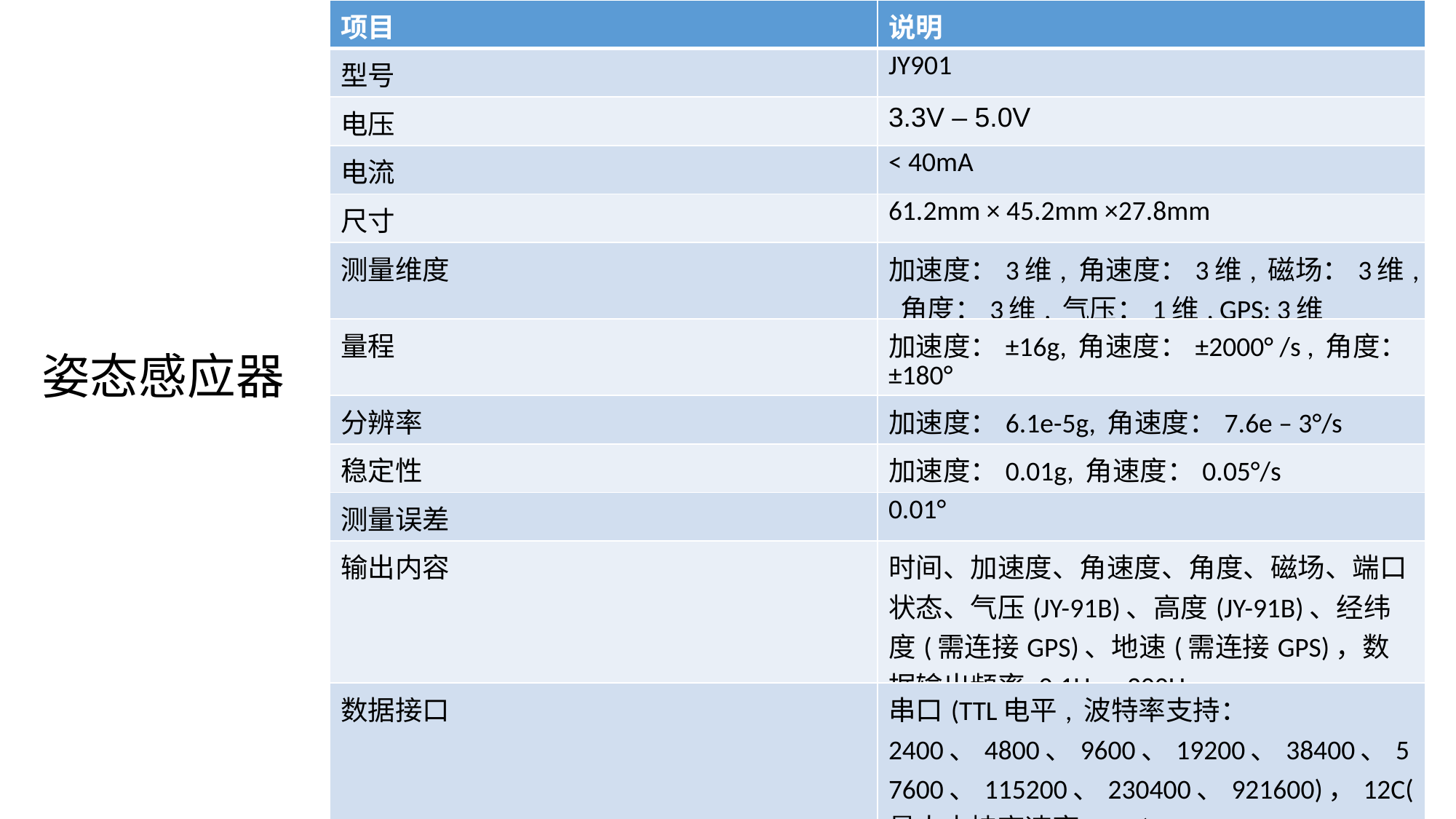

| 项目 | 说明 |
| --- | --- |
| 型号 | JY901 |
| 电压 | 3.3V – 5.0V |
| 电流 | < 40mA |
| 尺寸 | 61.2mm × 45.2mm ×27.8mm |
| 测量维度 | 加速度：3维, 角速度：3维, 磁场：3维, 角度：3维, 气压：1维, GPS: 3维 |
| 量程 | 加速度：±16g, 角速度：±2000° /s , 角度：±180° |
| 分辨率 | 加速度：6.1e-5g, 角速度：7.6e – 3°/s |
| 稳定性 | 加速度：0.01g, 角速度：0.05°/s |
| 测量误差 | 0.01° |
| 输出内容 | 时间、加速度、角速度、角度、磁场、端口状态、气压(JY-91B)、高度(JY-91B)、经纬度(需连接GPS)、地速(需连接GPS)，数据输出频率 0.1Hz – 200Hz |
| 数据接口 | 串口(TTL电平, 波特率支持：2400、4800、9600、19200、38400、57600、115200、230400、921600)，12C(最大支持高速率400K) |
姿态感应器